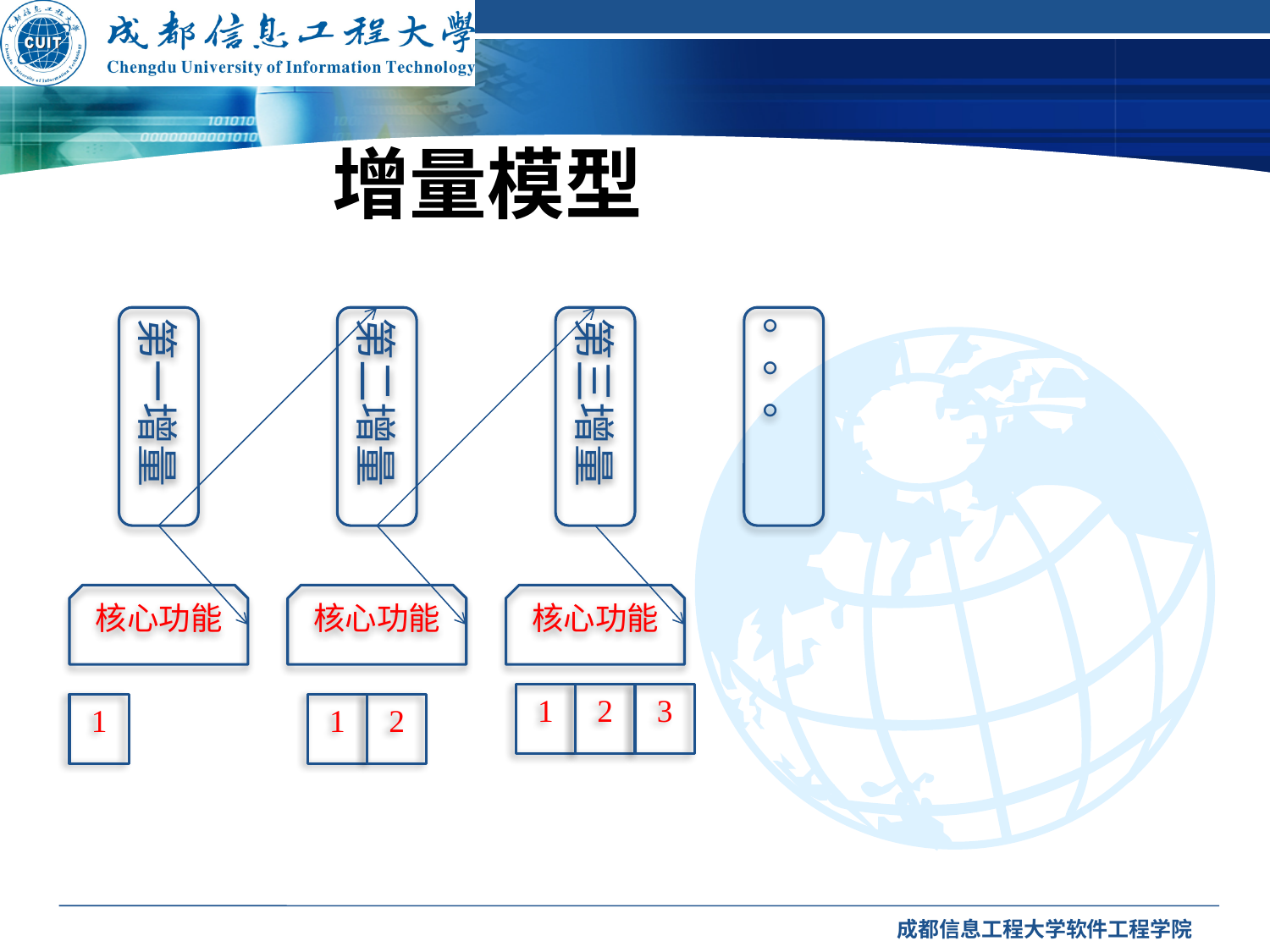

增量模型
第一增量
第二增量
第三增量
。。。

核心功能
核心功能
核心功能
1
2
3
1
1
2